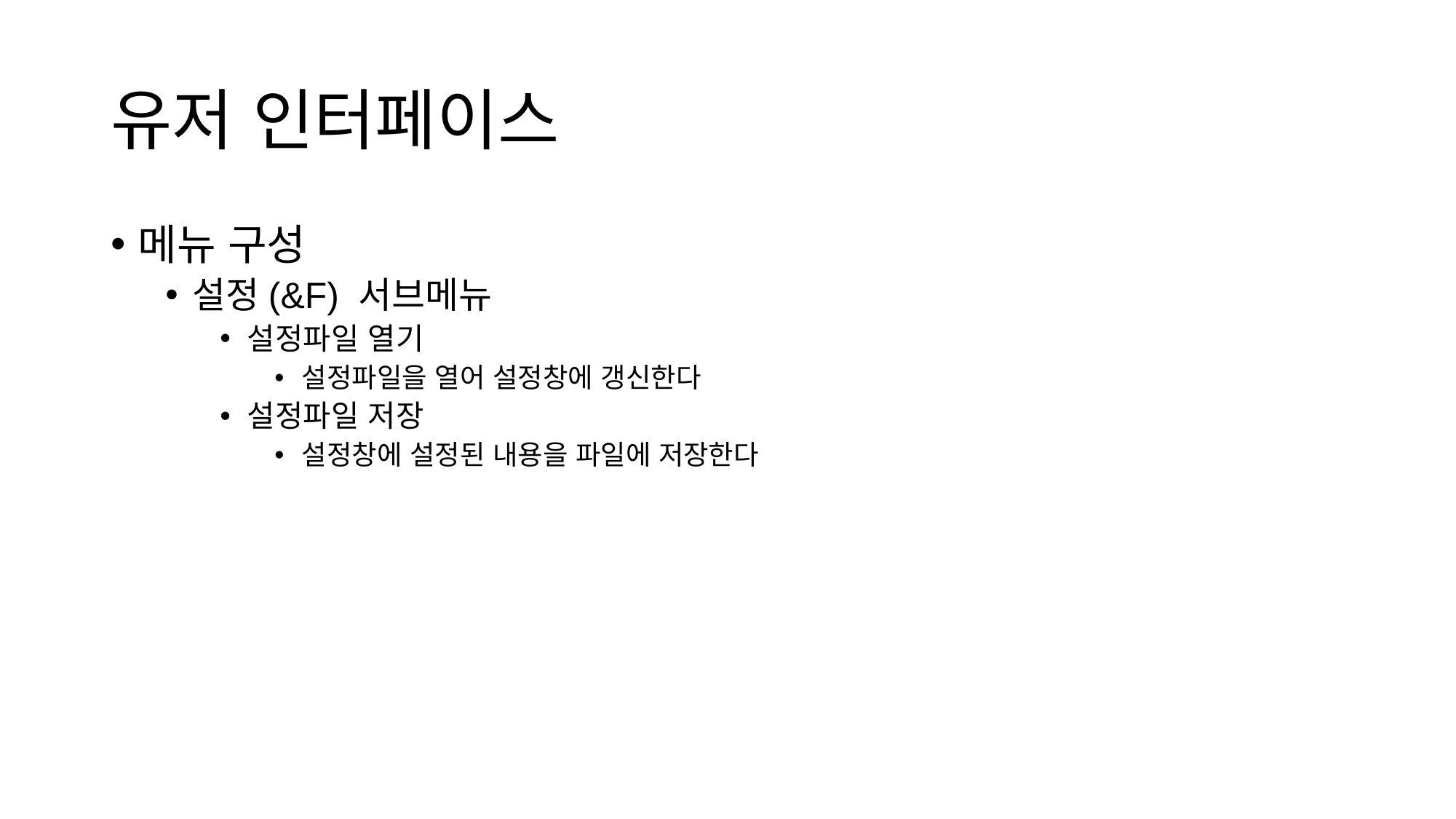

# 유저 인터페이스
메뉴 구성
설정(&F) 서브메뉴
설정파일 열기
설정파일을 열어 설정창에 갱신한다
설정파일 저장
설정창에 설정된 내용을 파일에 저장한다